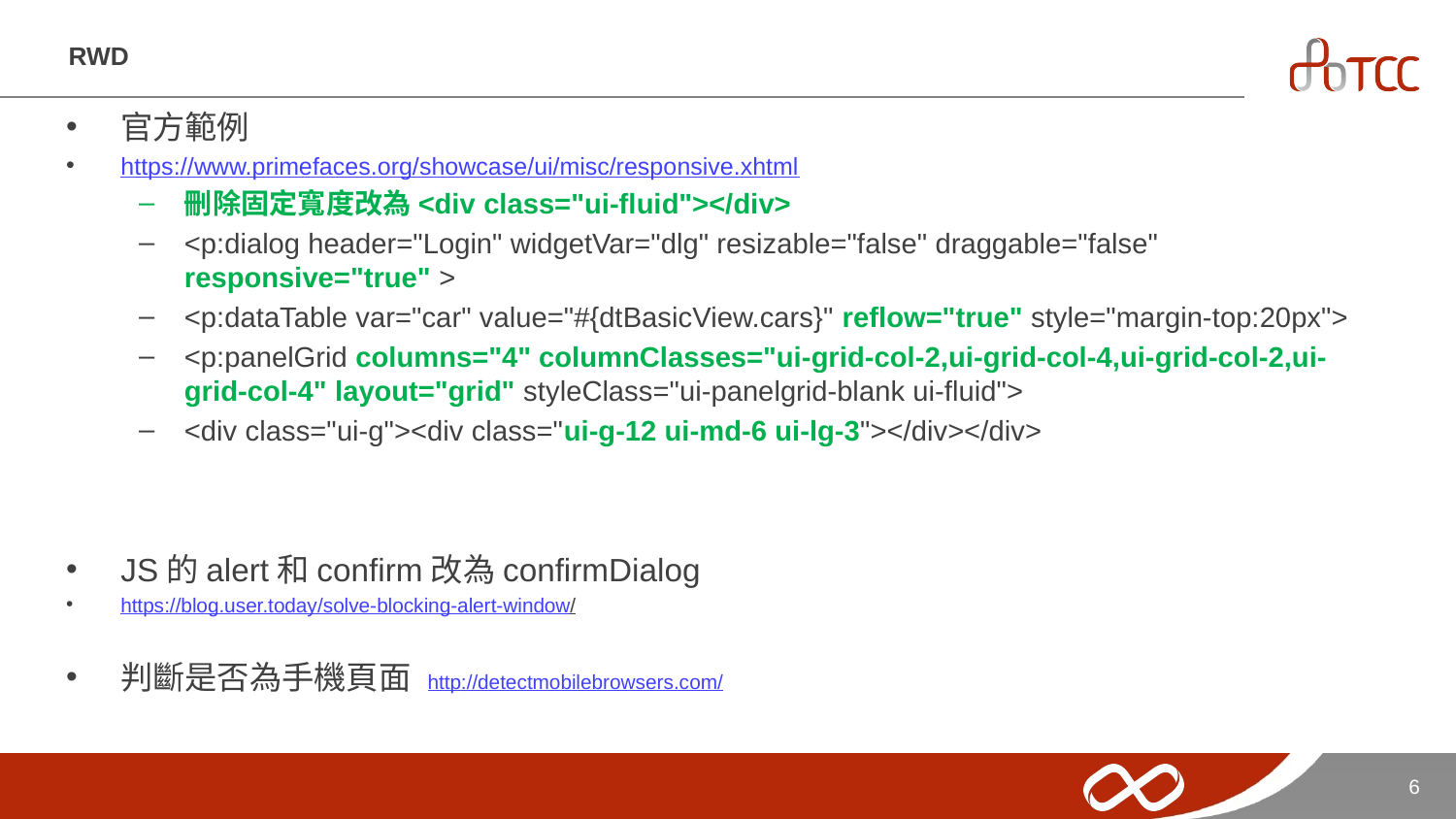

# RWD
官方範例
https://www.primefaces.org/showcase/ui/misc/responsive.xhtml
刪除固定寬度改為<div class="ui-fluid"></div>
<p:dialog header="Login" widgetVar="dlg" resizable="false" draggable="false" responsive="true" >
<p:dataTable var="car" value="#{dtBasicView.cars}" reflow="true" style="margin-top:20px">
<p:panelGrid columns="4" columnClasses="ui-grid-col-2,ui-grid-col-4,ui-grid-col-2,ui-grid-col-4" layout="grid" styleClass="ui-panelgrid-blank ui-fluid">
<div class="ui-g"><div class="ui-g-12 ui-md-6 ui-lg-3"></div></div>

JS的alert和confirm改為confirmDialog
https://blog.user.today/solve-blocking-alert-window/

判斷是否為手機頁面  http://detectmobilebrowsers.com/

6